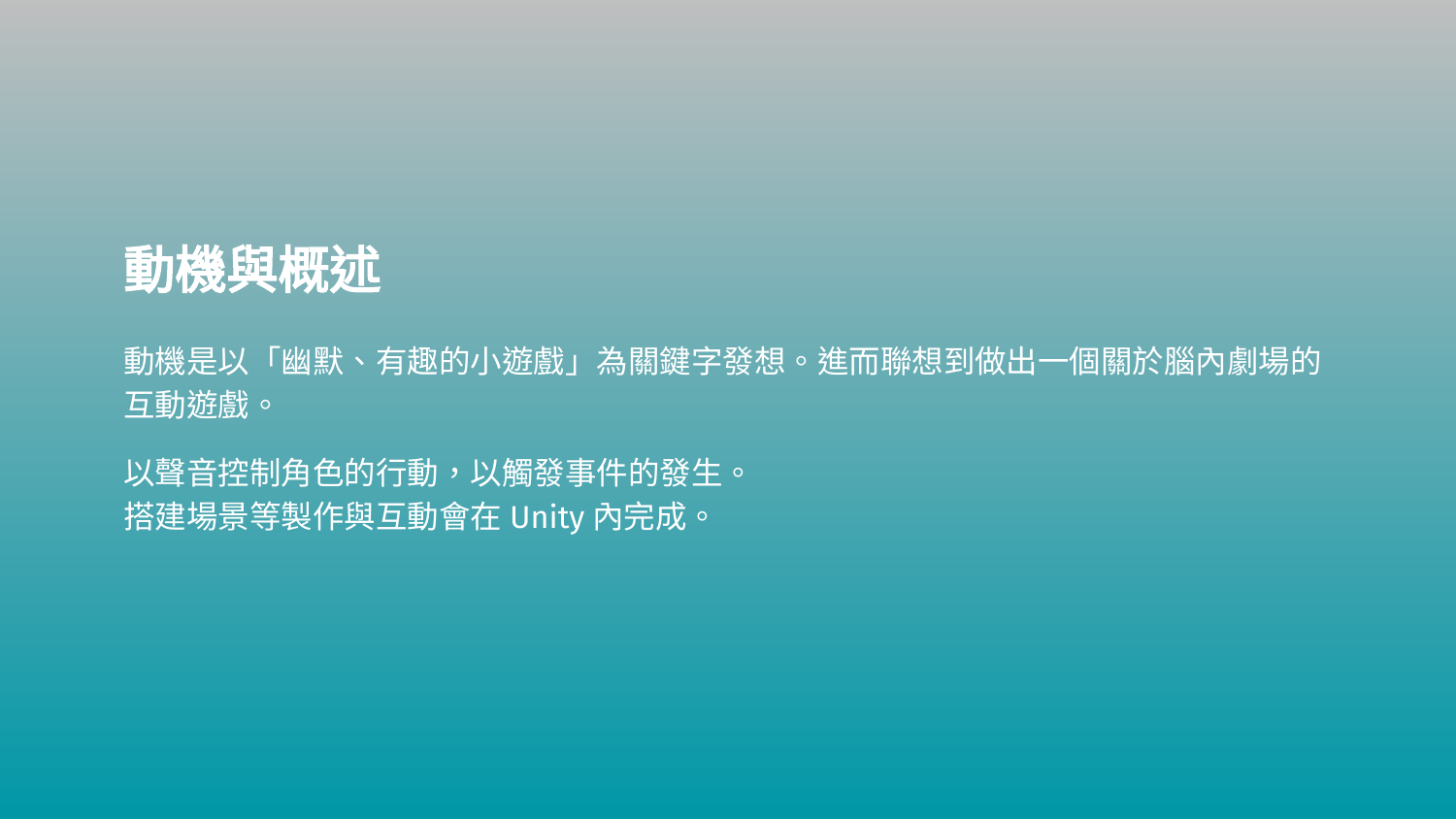

# 動機與概述
動機是以「幽默、有趣的小遊戲」為關鍵字發想。進而聯想到做出一個關於腦內劇場的互動遊戲。
以聲音控制角色的行動，以觸發事件的發生。
搭建場景等製作與互動會在Unity內完成。